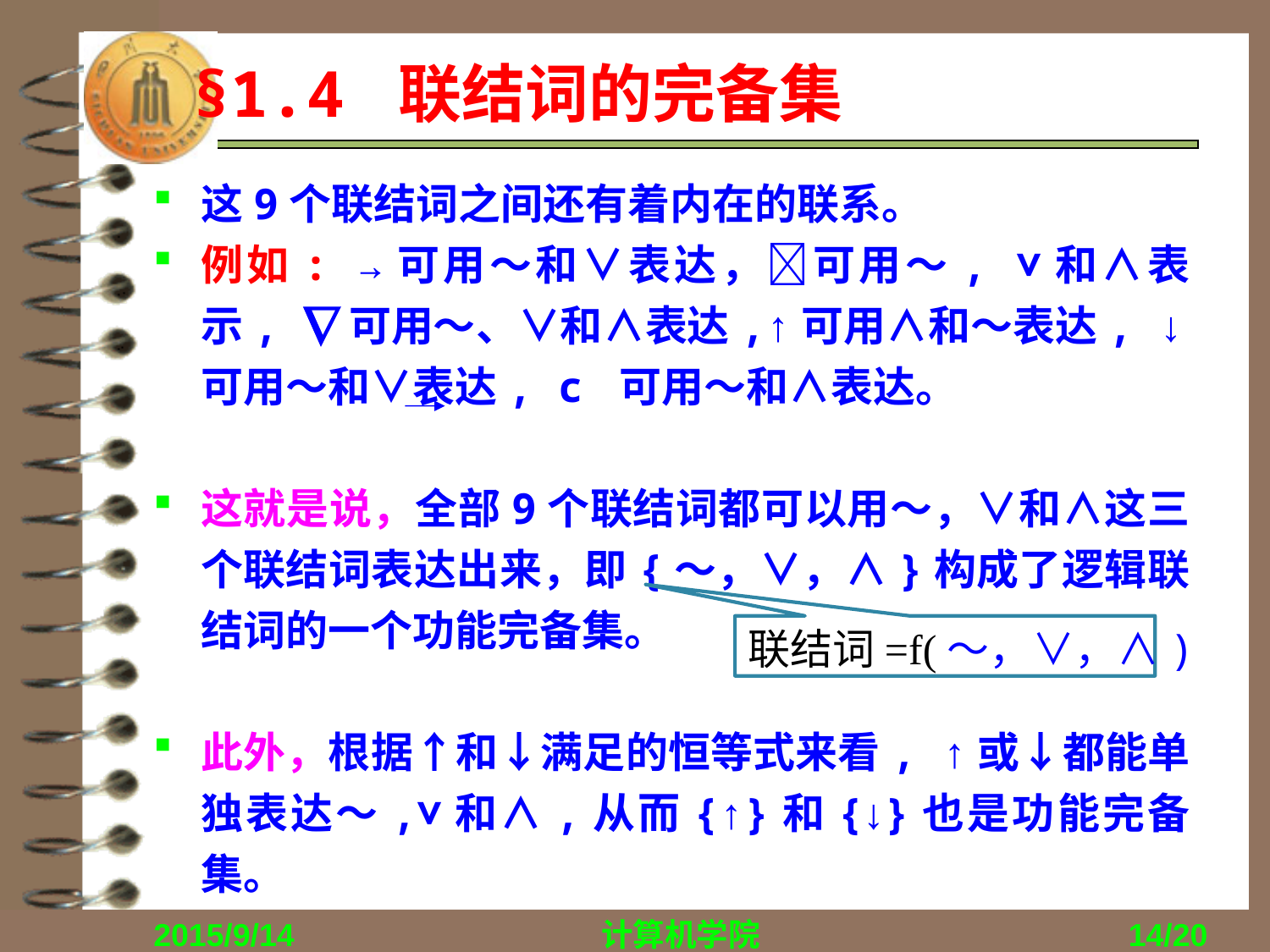

# §1.4 联结词的完备集
这9个联结词之间还有着内在的联系。
例如: →可用～和∨表达，↔可用～, ∨和∧表示, ∇可用～、∨和∧表达,↑可用∧和～表达, ↓可用～和∨表达, c 可用～和∧表达。

这就是说，全部9个联结词都可以用～，∨和∧这三个联结词表达出来，即{～，∨，∧}构成了逻辑联结词的一个功能完备集。

此外，根据↑和↓满足的恒等式来看, ↑或↓都能单独表达～,∨和∧,从而{↑}和{↓}也是功能完备集。

联结词=f(～，∨，∧)
2015/9/14
计算机学院
14/20